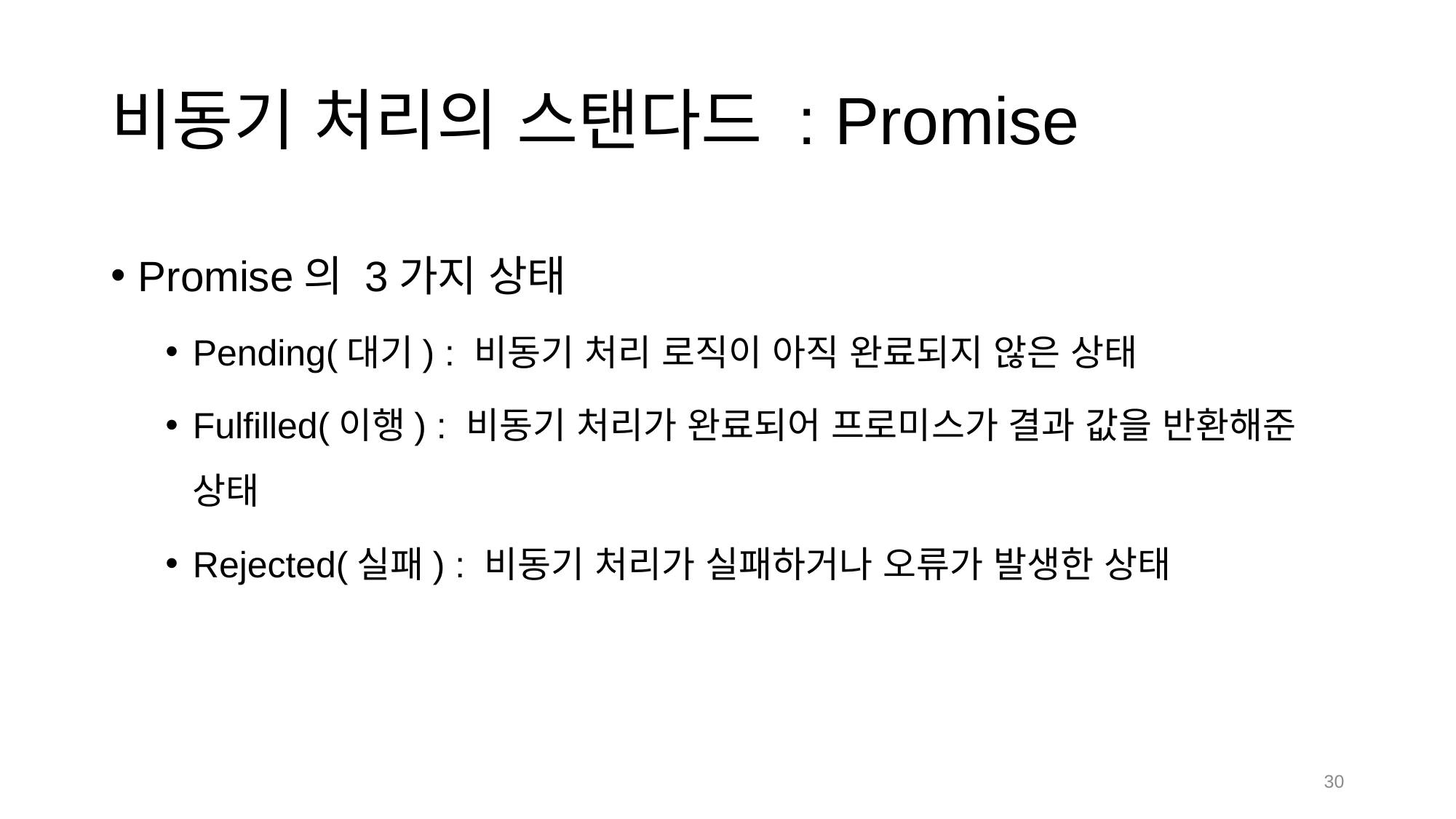

# 비동기 처리의 스탠다드 : Promise
Promise의 3가지 상태
Pending(대기) : 비동기 처리 로직이 아직 완료되지 않은 상태
Fulfilled(이행) : 비동기 처리가 완료되어 프로미스가 결과 값을 반환해준 상태
Rejected(실패) : 비동기 처리가 실패하거나 오류가 발생한 상태
30